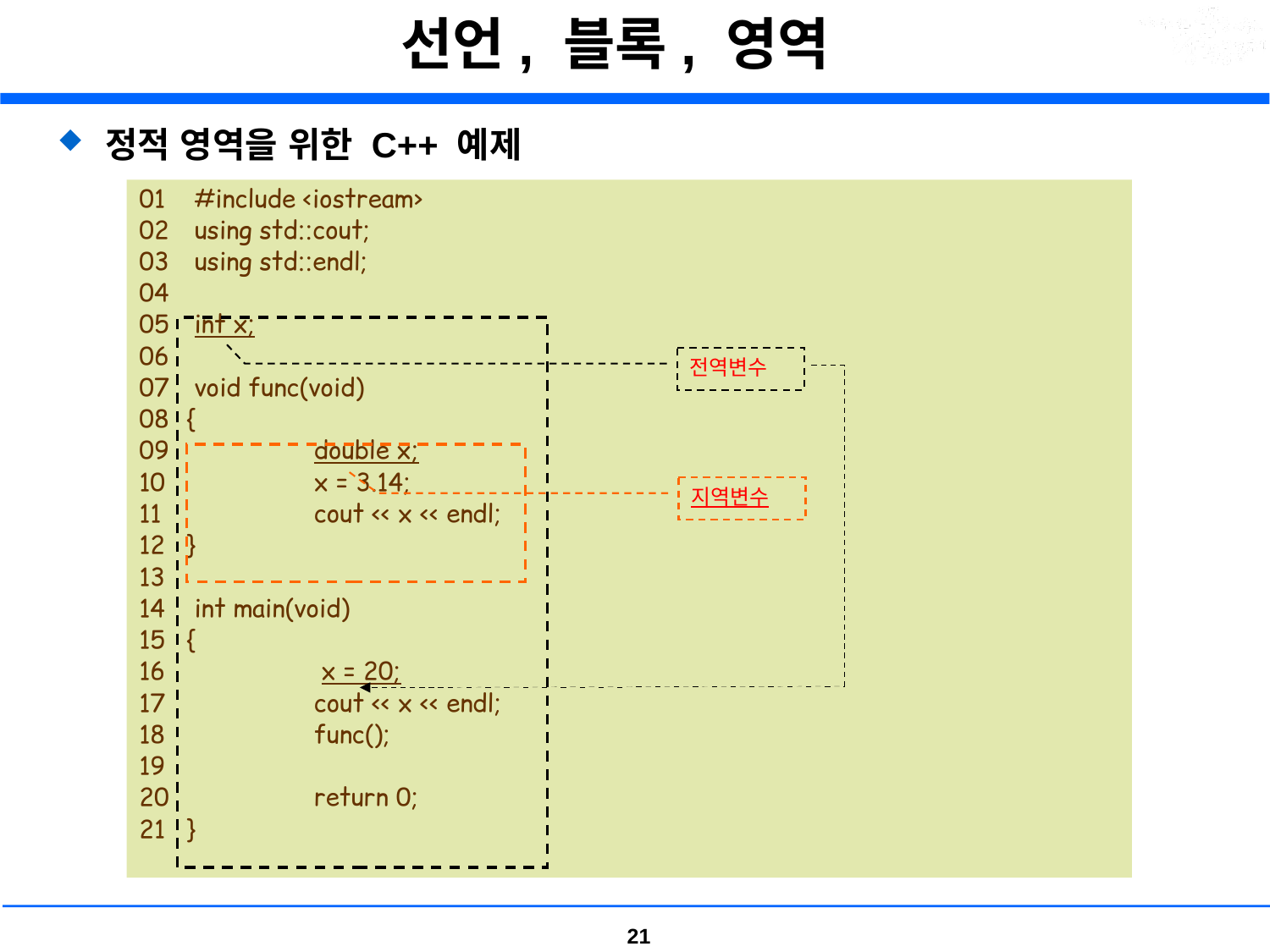

# 선언, 블록, 영역
정적 영역을 위한 C++ 예제

01	 #include <iostream>
02	 using std::cout;
03	 using std::endl;
04
05	 int x;
06
07	 void func(void)
08 	{
09 		double x;
10 		x = 3.14;
11 		cout << x << endl;
12 	}
13
14	 int main(void)
15 	{
16		 x = 20;
17 		cout << x << endl;
18 		func();
19
20 		return 0;
21  	}

전역변수

지역변수